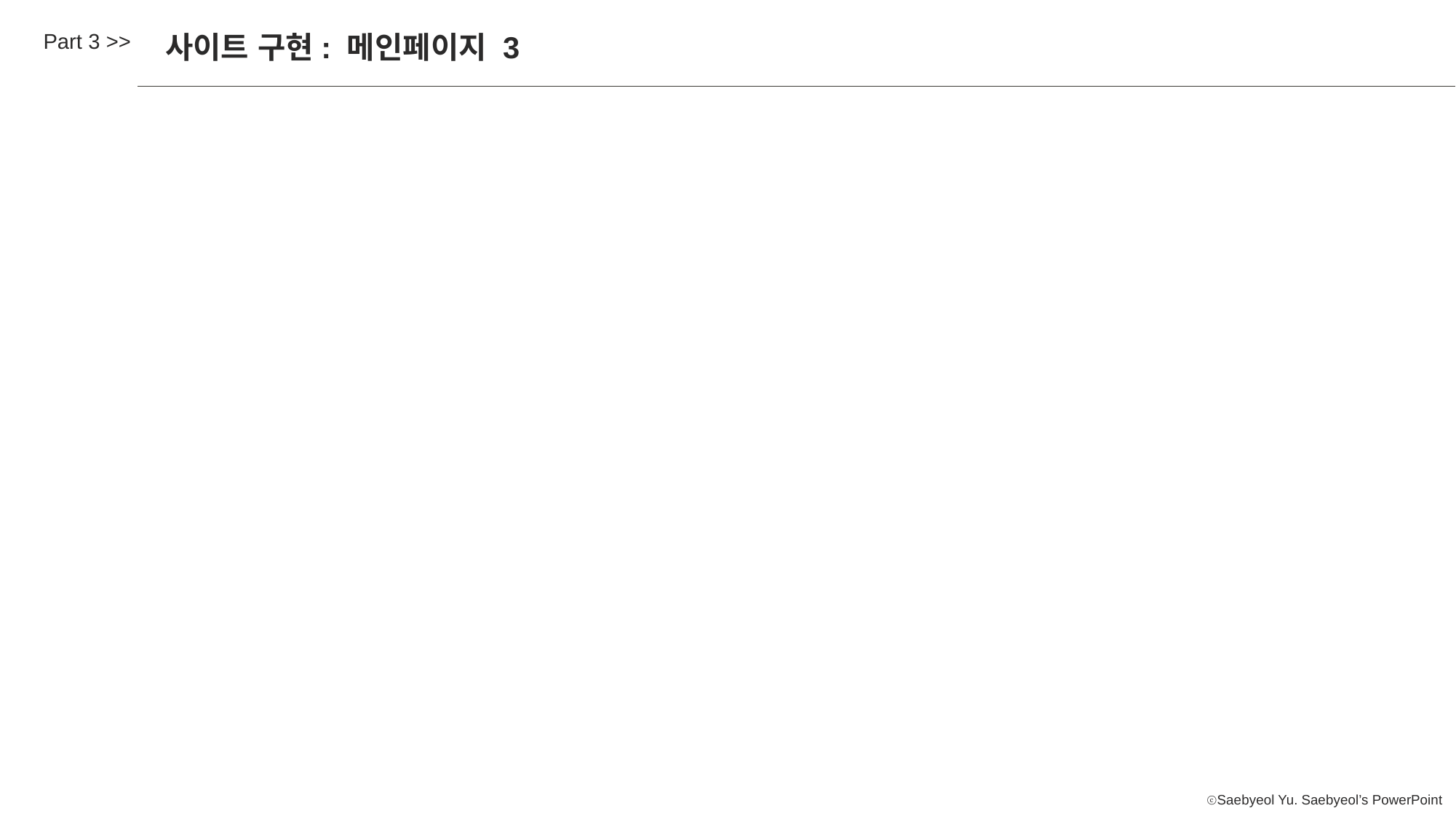

Part 3 >>
사이트 구현: 메인페이지 3